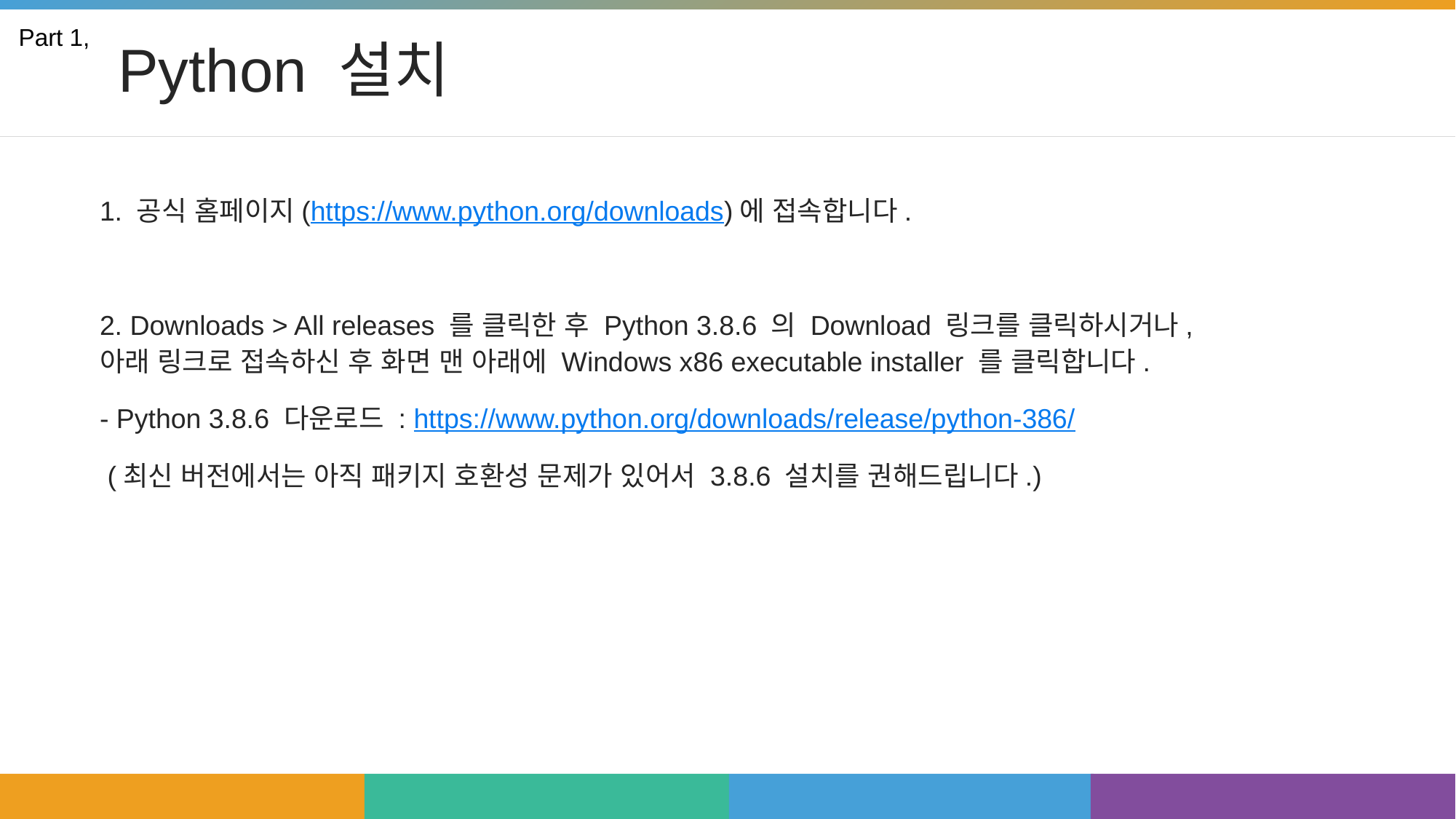

# Python 설치
Part 1,
1. 공식 홈페이지(https://www.python.org/downloads)에 접속합니다.

2. Downloads > All releases 를 클릭한 후 Python 3.8.6 의 Download 링크를 클릭하시거나, 아래 링크로 접속하신 후 화면 맨 아래에 Windows x86 executable installer 를 클릭합니다.
- Python 3.8.6 다운로드 : https://www.python.org/downloads/release/python-386/
 (최신 버전에서는 아직 패키지 호환성 문제가 있어서 3.8.6 설치를 권해드립니다.)